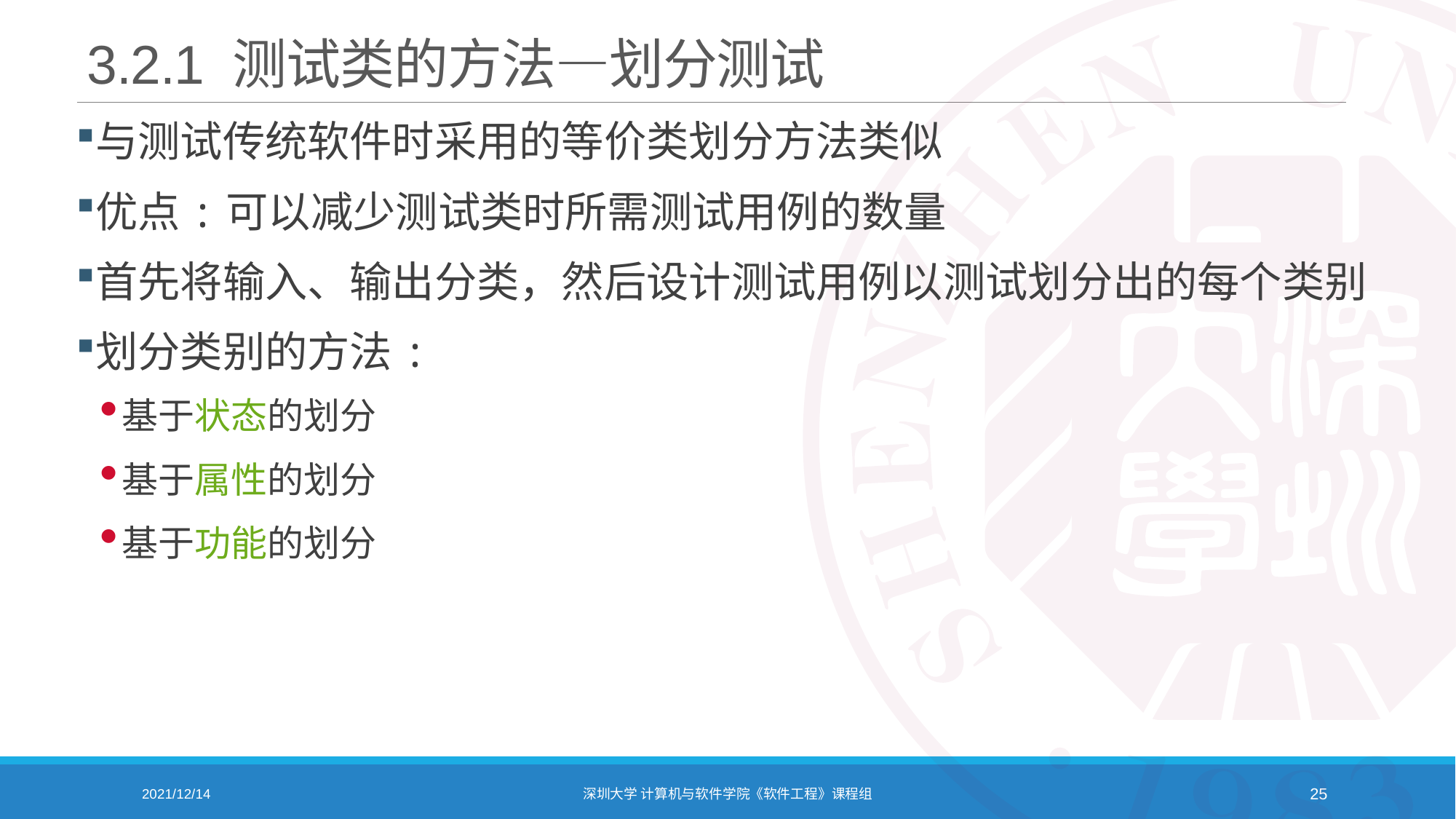

# 3.2.1 测试类的方法—划分测试
与测试传统软件时采用的等价类划分方法类似
优点:可以减少测试类时所需测试用例的数量
首先将输入、输出分类，然后设计测试用例以测试划分出的每个类别
划分类别的方法:
基于状态的划分
基于属性的划分
基于功能的划分

2021/12/14
深圳大学 计算机与软件学院《软件工程》课程组
25